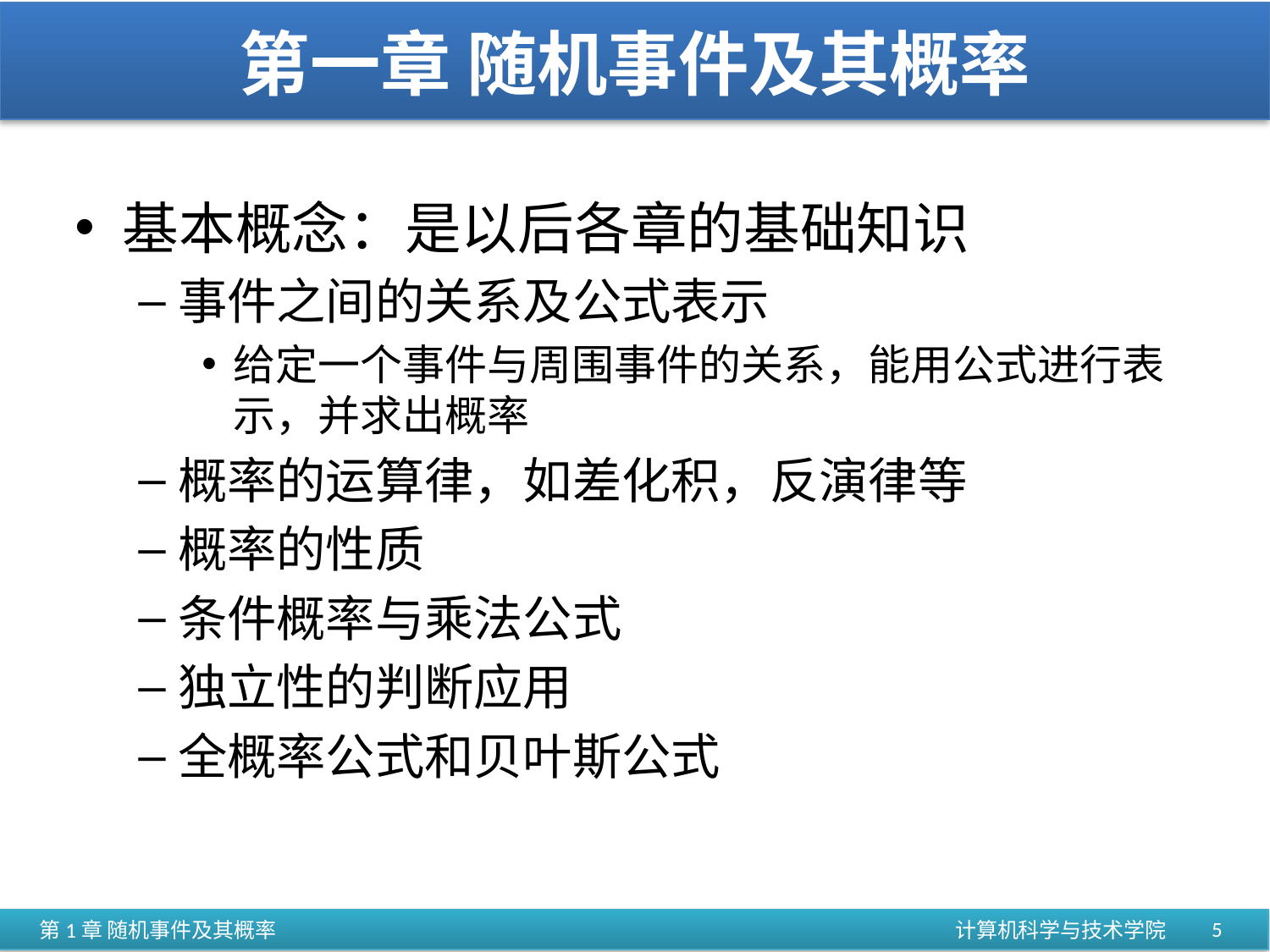

# 第一章 随机事件及其概率
基本概念：是以后各章的基础知识
事件之间的关系及公式表示
给定一个事件与周围事件的关系，能用公式进行表示，并求出概率
概率的运算律，如差化积，反演律等
概率的性质
条件概率与乘法公式
独立性的判断应用
全概率公式和贝叶斯公式